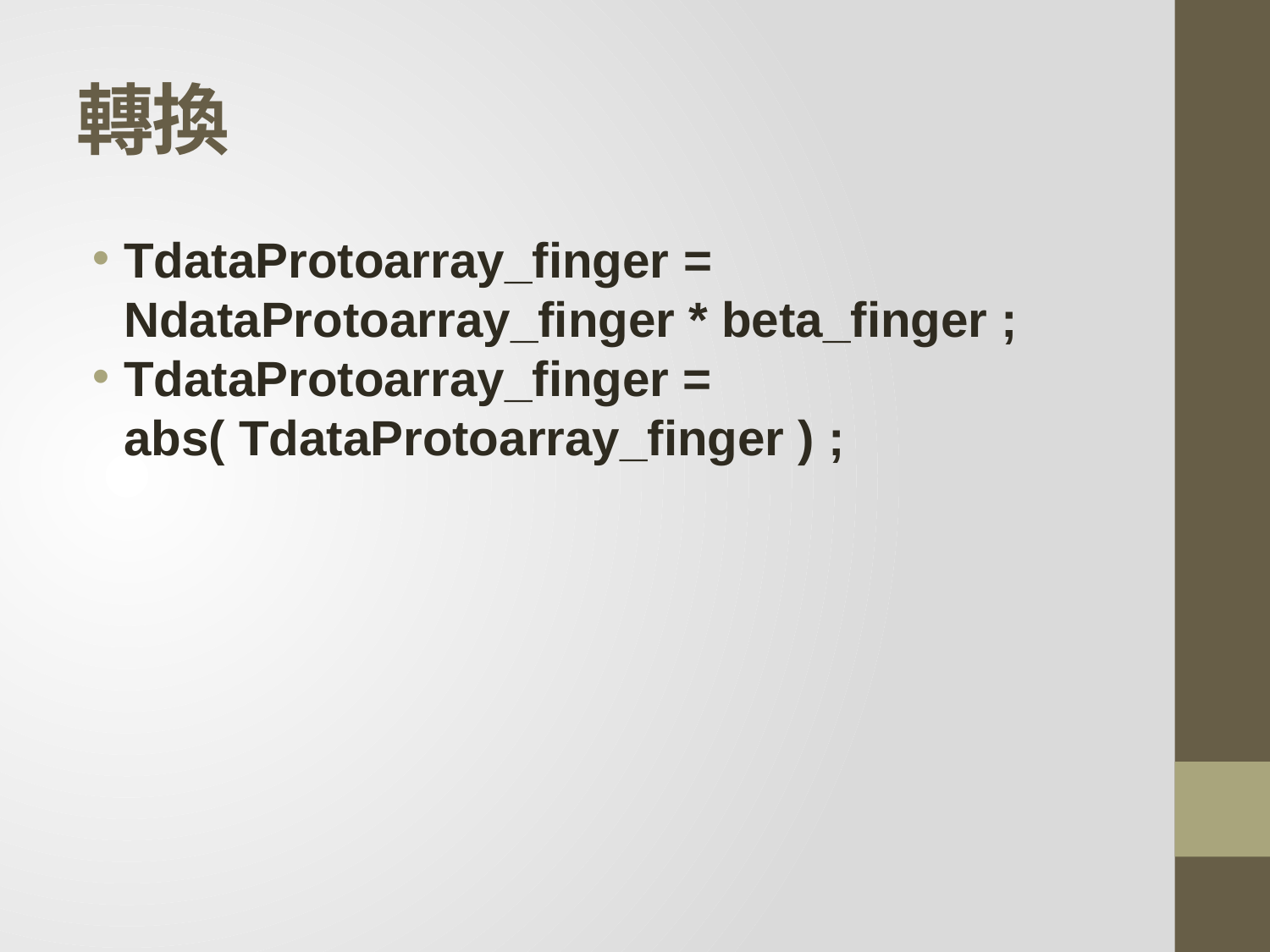

# 轉換
TdataProtoarray_finger = 	NdataProtoarray_finger * beta_finger ;
TdataProtoarray_finger = 	abs( TdataProtoarray_finger ) ;